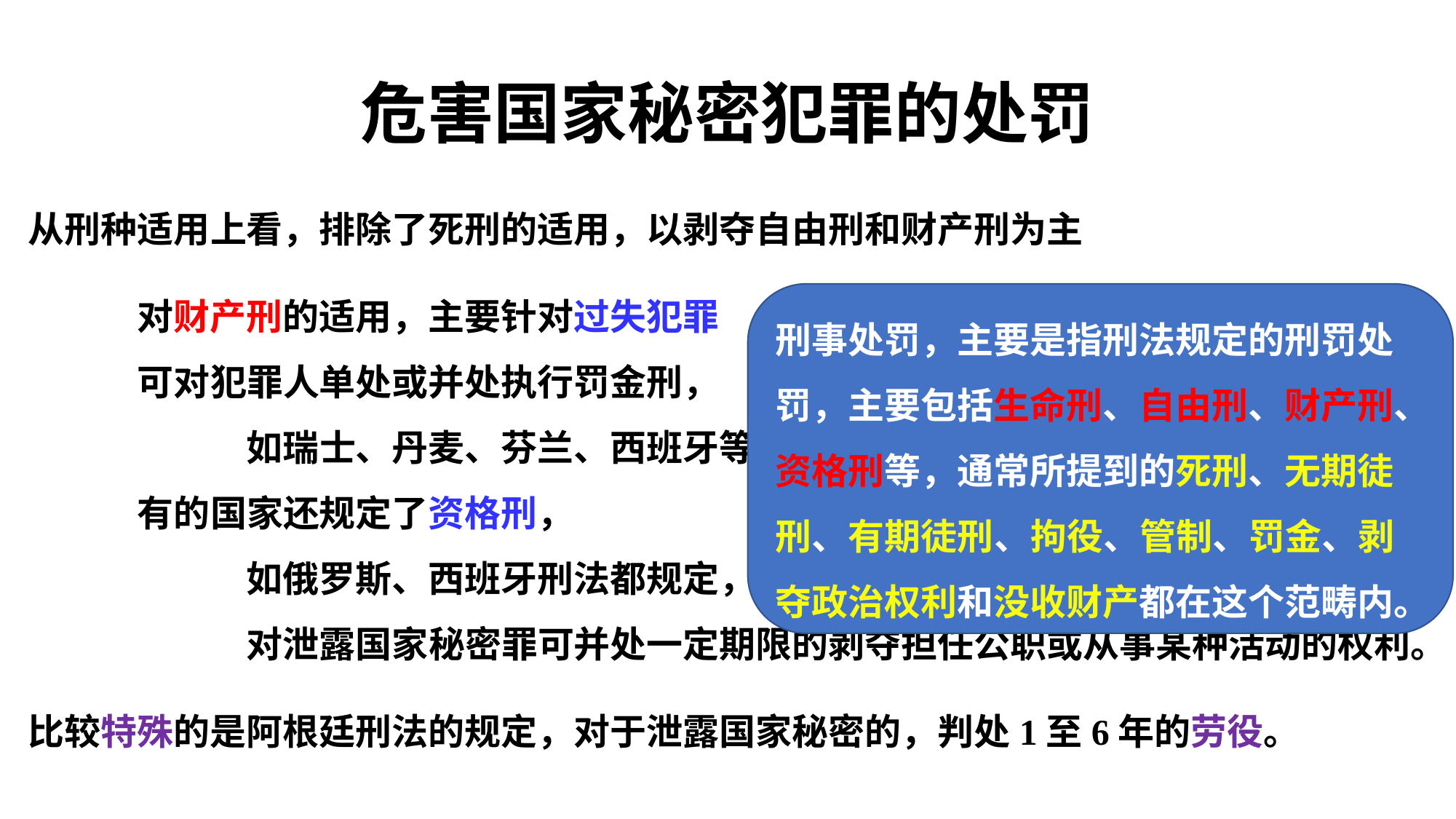

# 危害国家秘密犯罪的处罚
从刑种适用上看，排除了死刑的适用，以剥夺自由刑和财产刑为主

	对财产刑的适用，主要针对过失犯罪
	可对犯罪人单处或并处执行罚金刑，
		如瑞士、丹麦、芬兰、西班牙等国家规定的罚金刑
	有的国家还规定了资格刑，
		如俄罗斯、西班牙刑法都规定，
		对泄露国家秘密罪可并处一定期限的剥夺担任公职或从事某种活动的权利。

比较特殊的是阿根廷刑法的规定，对于泄露国家秘密的，判处1至6年的劳役。
刑事处罚，主要是指刑法规定的刑罚处罚，主要包括生命刑、自由刑、财产刑、资格刑等，通常所提到的死刑、无期徒刑、有期徒刑、拘役、管制、罚金、剥夺政治权利和没收财产都在这个范畴内。